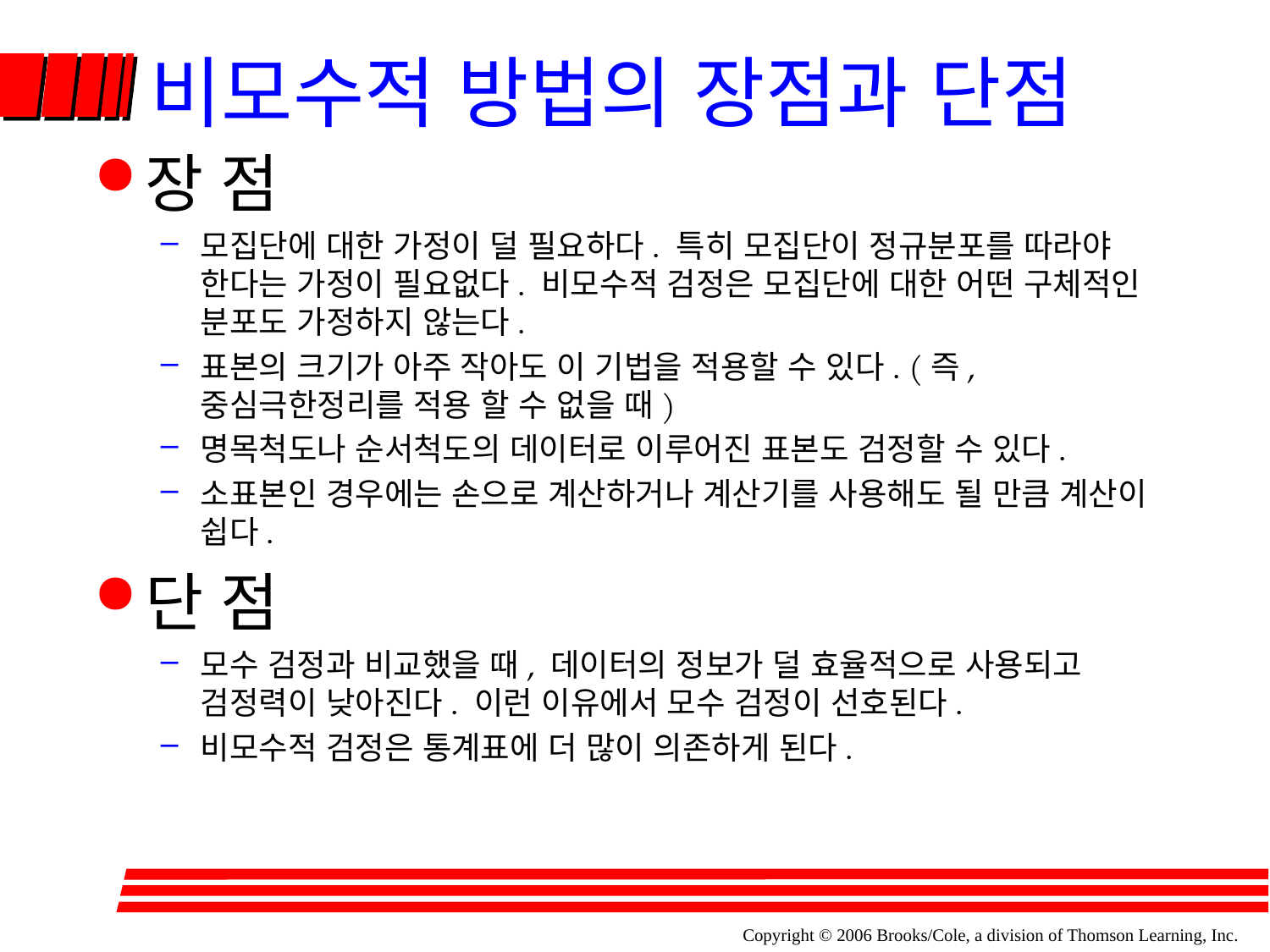

# 비모수적 방법의 장점과 단점
장 점
모집단에 대한 가정이 덜 필요하다. 특히 모집단이 정규분포를 따라야 한다는 가정이 필요없다. 비모수적 검정은 모집단에 대한 어떤 구체적인 분포도 가정하지 않는다.
표본의 크기가 아주 작아도 이 기법을 적용할 수 있다. (즉, 중심극한정리를 적용 할 수 없을 때)
명목척도나 순서척도의 데이터로 이루어진 표본도 검정할 수 있다.
소표본인 경우에는 손으로 계산하거나 계산기를 사용해도 될 만큼 계산이 쉽다.
단 점
모수 검정과 비교했을 때, 데이터의 정보가 덜 효율적으로 사용되고 검정력이 낮아진다. 이런 이유에서 모수 검정이 선호된다.
비모수적 검정은 통계표에 더 많이 의존하게 된다.